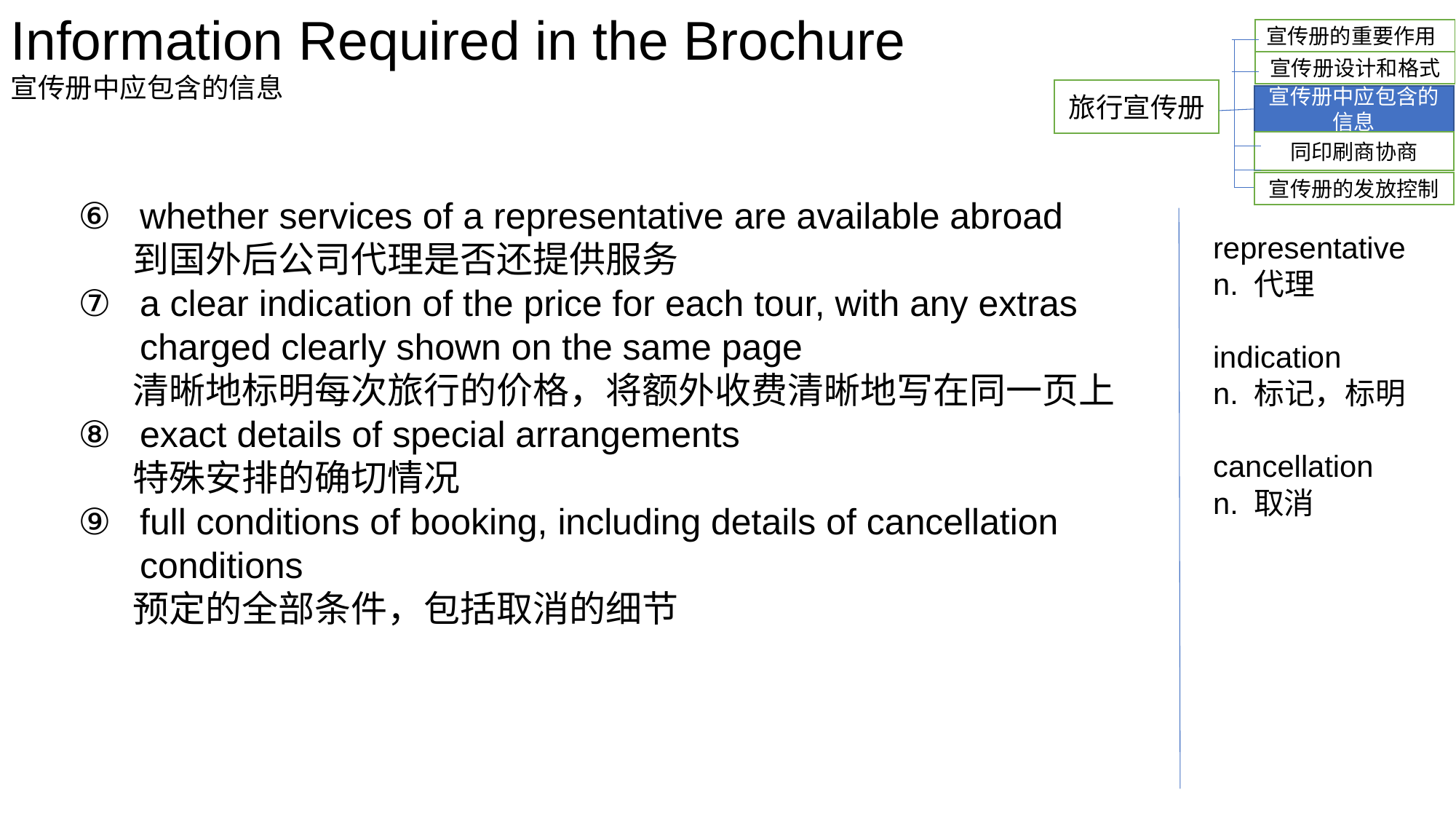

Information Required in the Brochure
宣传册中应包含的信息
宣传册的重要作用
宣传册设计和格式
旅行宣传册
宣传册中应包含的信息
同印刷商协商
宣传册的发放控制
whether services of a representative are available abroad
到国外后公司代理是否还提供服务
a clear indication of the price for each tour, with any extras charged clearly shown on the same page
清晰地标明每次旅行的价格，将额外收费清晰地写在同一页上
exact details of special arrangements
特殊安排的确切情况
full conditions of booking, including details of cancellation conditions
预定的全部条件，包括取消的细节
 representative
 n. 代理

 indication
 n. 标记，标明

 cancellation
 n. 取消